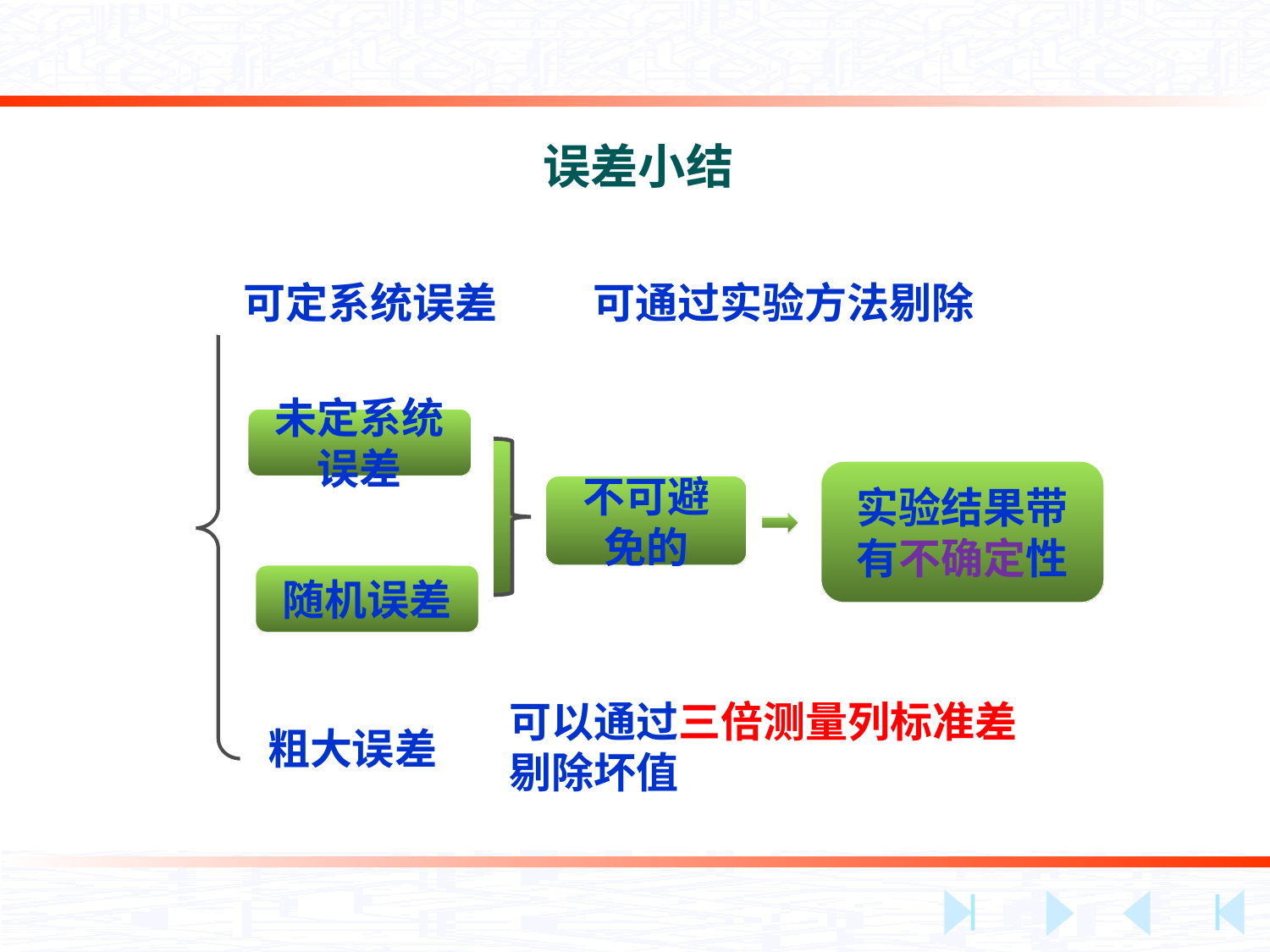

误差小结
可定系统误差
可通过实验方法剔除

未定系统误差

实验结果带有不确定性
不可避免的

随机误差
可以通过三倍测量列标准差剔除坏值
粗大误差